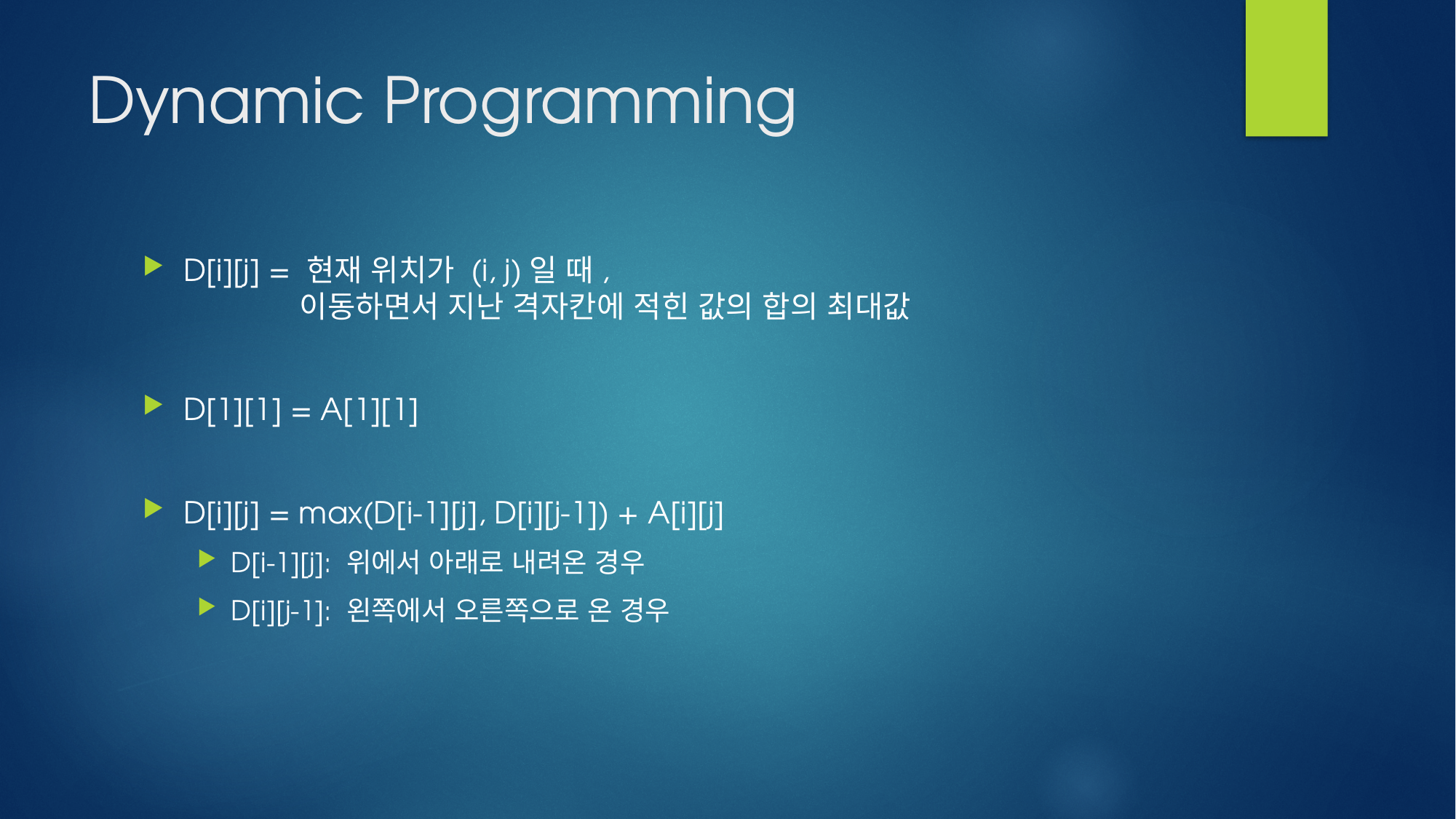

# Dynamic Programming
D[i][j] = 현재 위치가 (i, j)일 때,
             이동하면서 지난 격자칸에 적힌 값의 합의 최대값

D[1][1] = A[1][1]

D[i][j] = max(D[i-1][j], D[i][j-1]) + A[i][j]
D[i-1][j]: 위에서 아래로 내려온 경우
D[i][j-1]: 왼쪽에서 오른쪽으로 온 경우